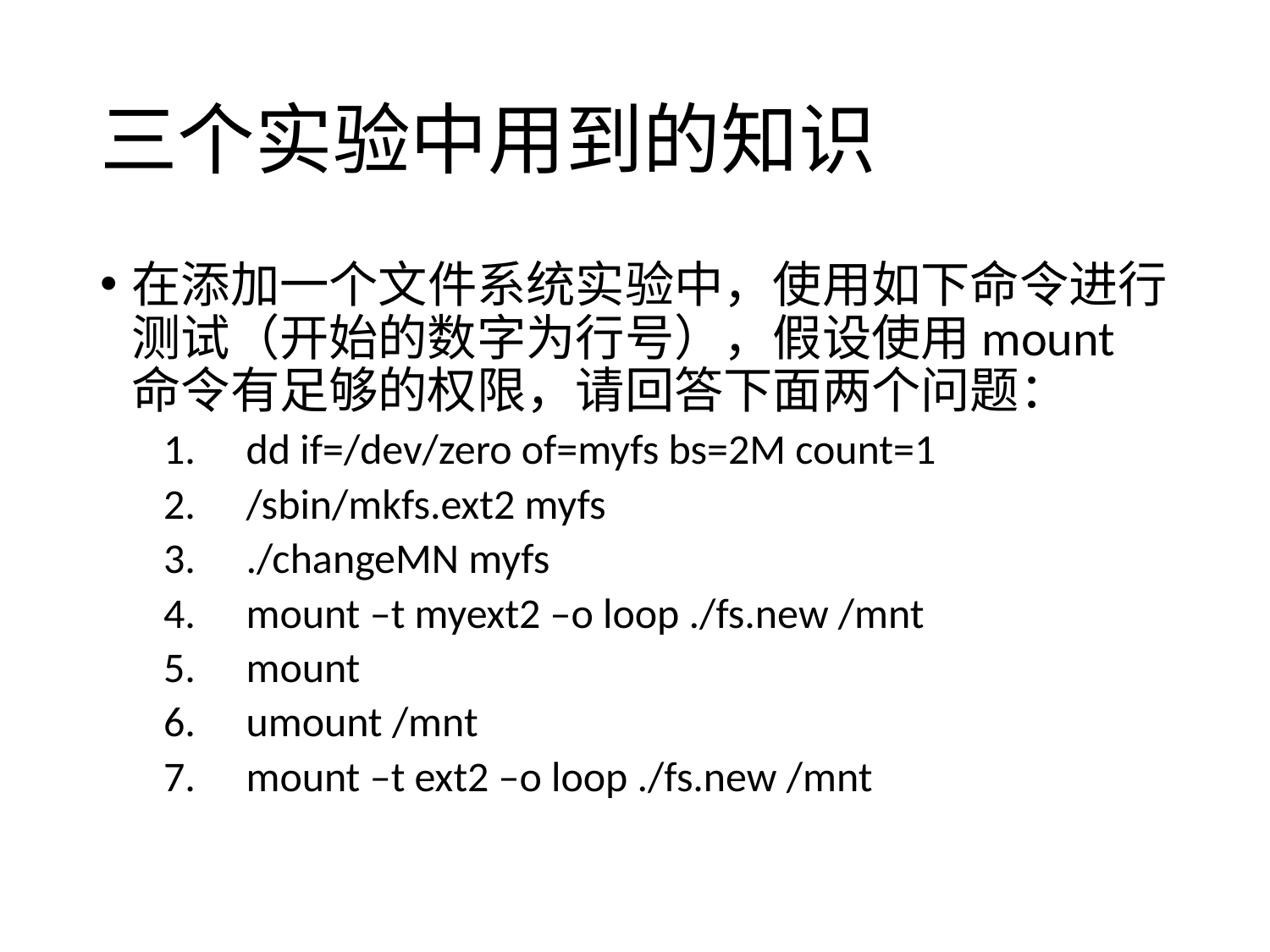

# 三个实验中用到的知识
在添加一个文件系统实验中，使用如下命令进行测试（开始的数字为行号），假设使用mount命令有足够的权限，请回答下面两个问题：
  dd if=/dev/zero of=myfs bs=2M count=1
  /sbin/mkfs.ext2 myfs
  ./changeMN myfs
  mount –t myext2 –o loop ./fs.new /mnt
  mount
  umount /mnt
  mount –t ext2 –o loop ./fs.new /mnt